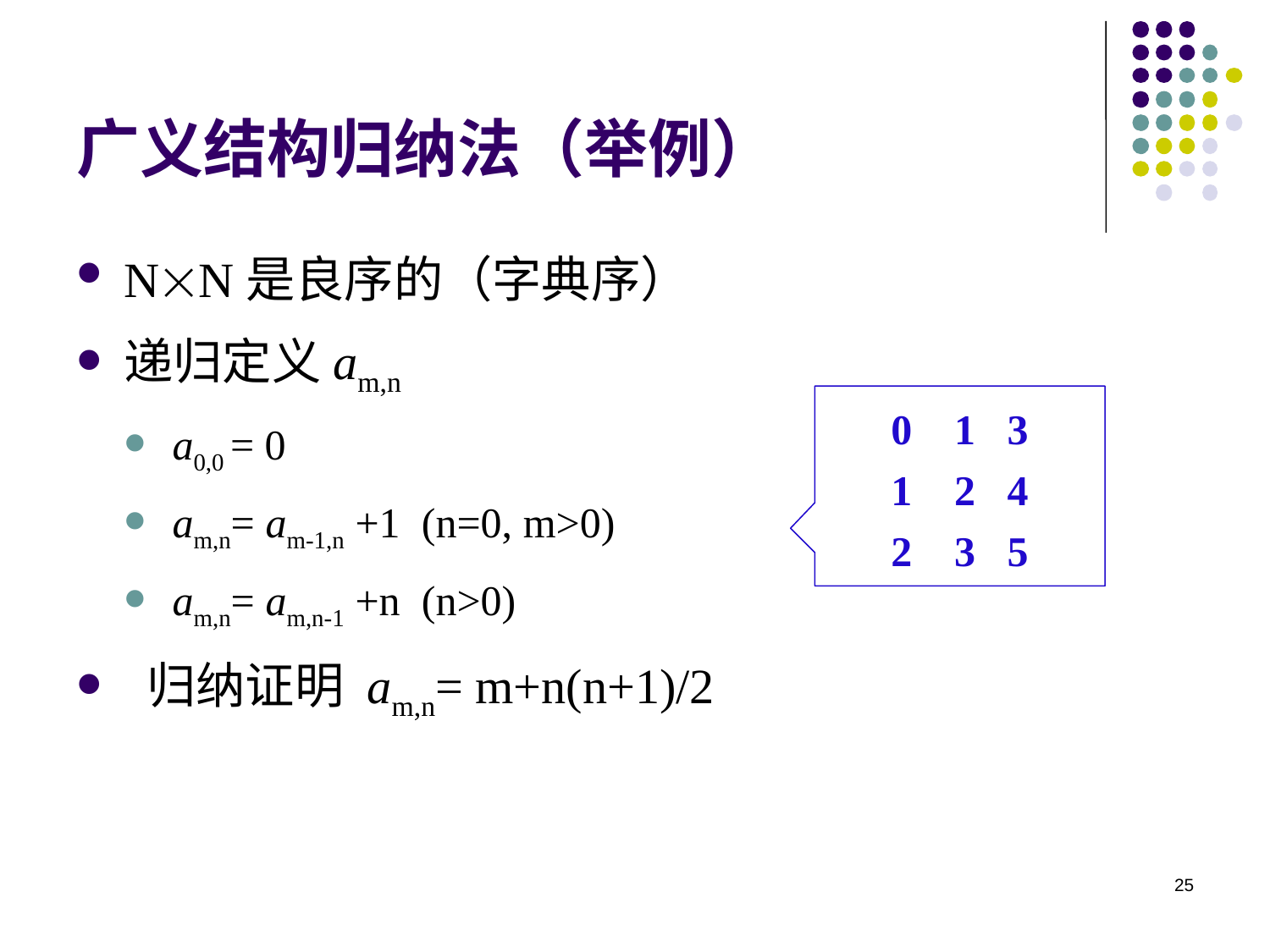

# 广义结构归纳法（举例）
N×N是良序的（字典序）
递归定义am,n
a0,0 = 0
am,n= am-1,n +1  (n=0, m>0)
am,n= am,n-1 +n  (n>0)
 归纳证明 am,n= m+n(n+1)/2

0    1   3
1    2   4
2    3   5

25